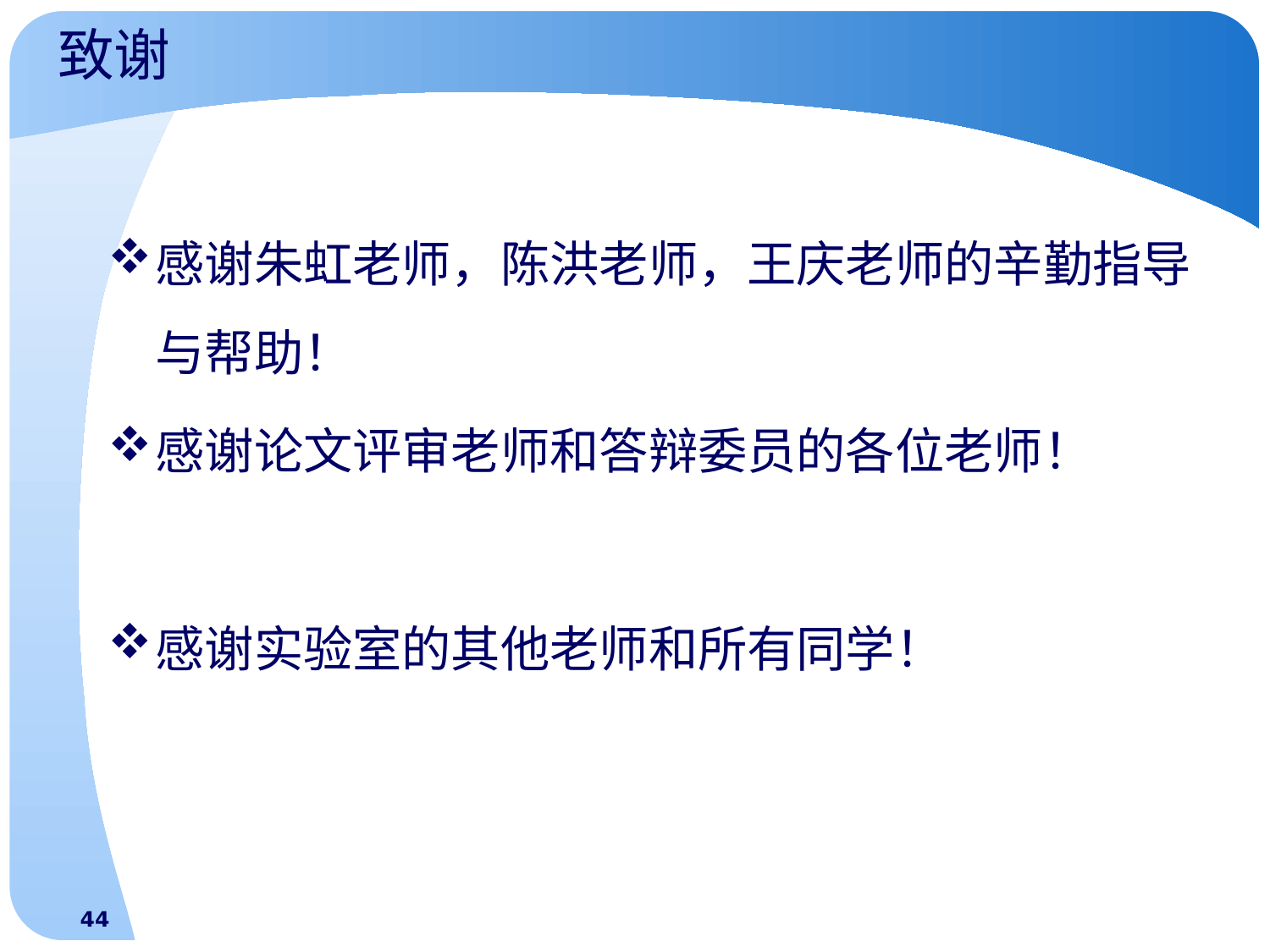

# 致谢

感谢朱虹老师，陈洪老师，王庆老师的辛勤指导与帮助！
感谢论文评审老师和答辩委员的各位老师！

感谢实验室的其他老师和所有同学！
44